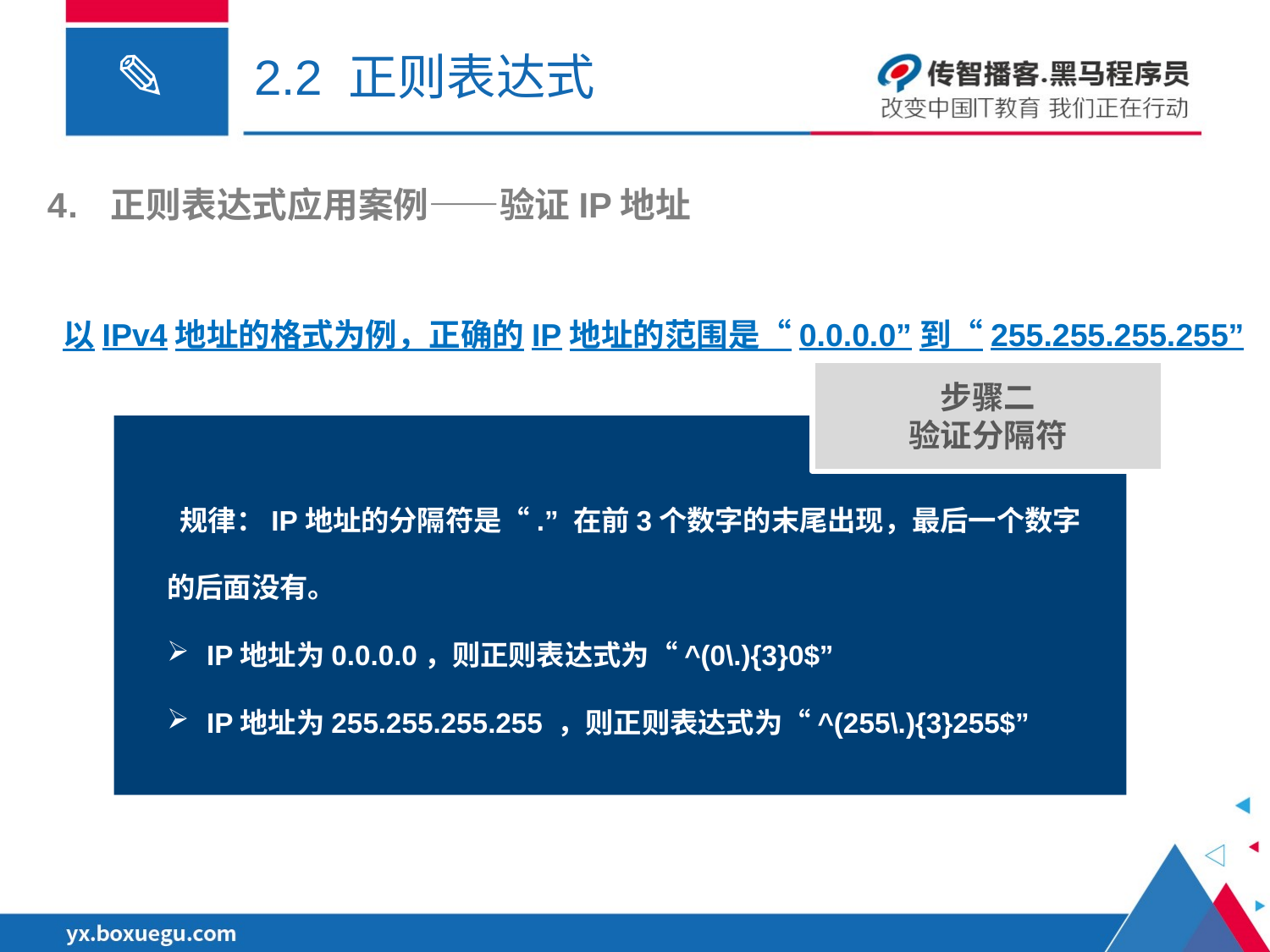

# 2.2 正则表达式
正则表达式应用案例——验证IP地址
以IPv4地址的格式为例，正确的IP地址的范围是“0.0.0.0”到“255.255.255.255”
步骤二
验证分隔符

 规律：IP地址的分隔符是“.” 在前3个数字的末尾出现，最后一个数字的后面没有。
IP地址为0.0.0.0，则正则表达式为“^(0\.){3}0$”
IP地址为255.255.255.255 ，则正则表达式为“^(255\.){3}255$”